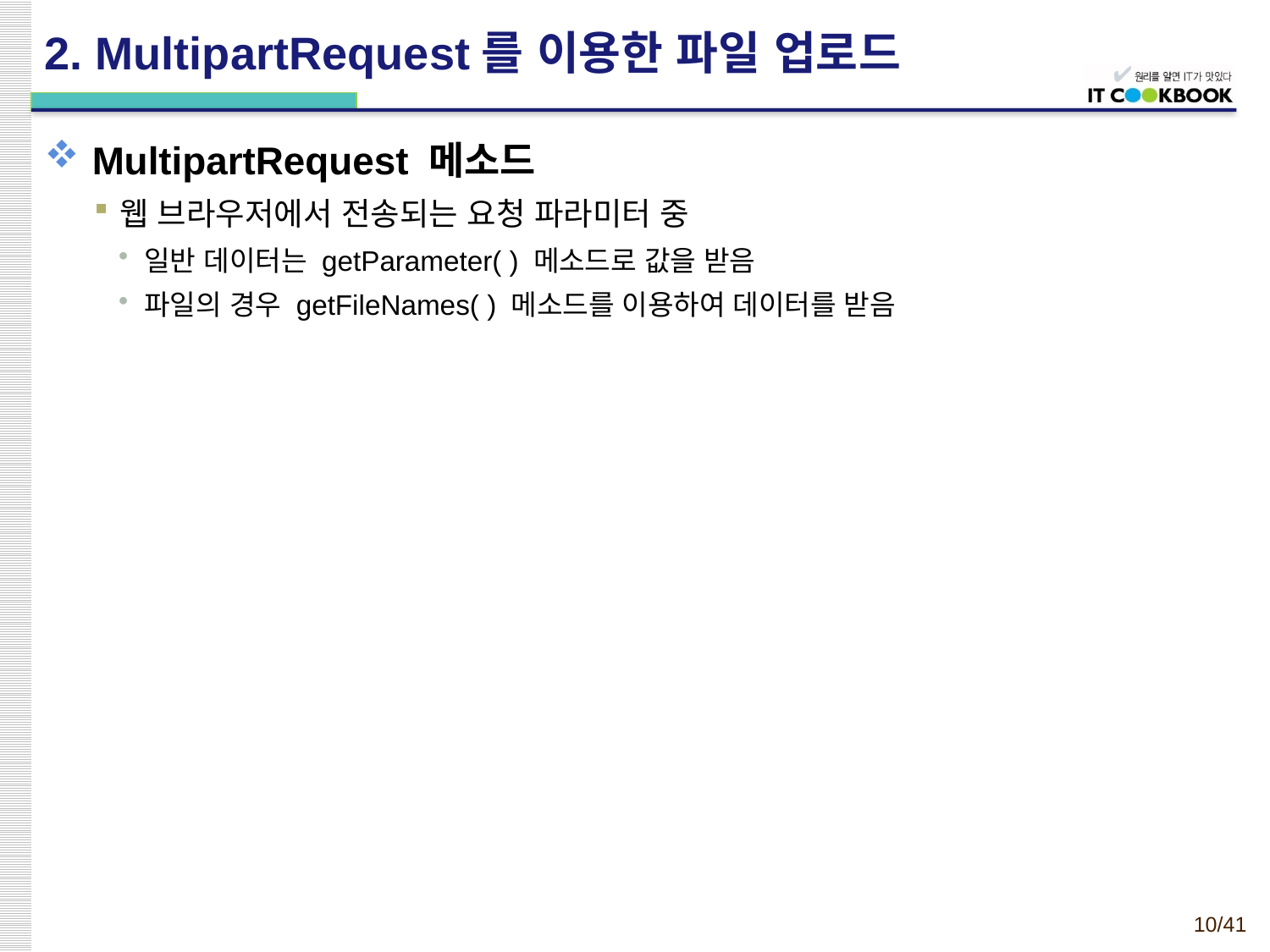

# 2. MultipartRequest를 이용한 파일 업로드
MultipartRequest 메소드
웹 브라우저에서 전송되는 요청 파라미터 중
일반 데이터는 getParameter( ) 메소드로 값을 받음
파일의 경우 getFileNames( ) 메소드를 이용하여 데이터를 받음